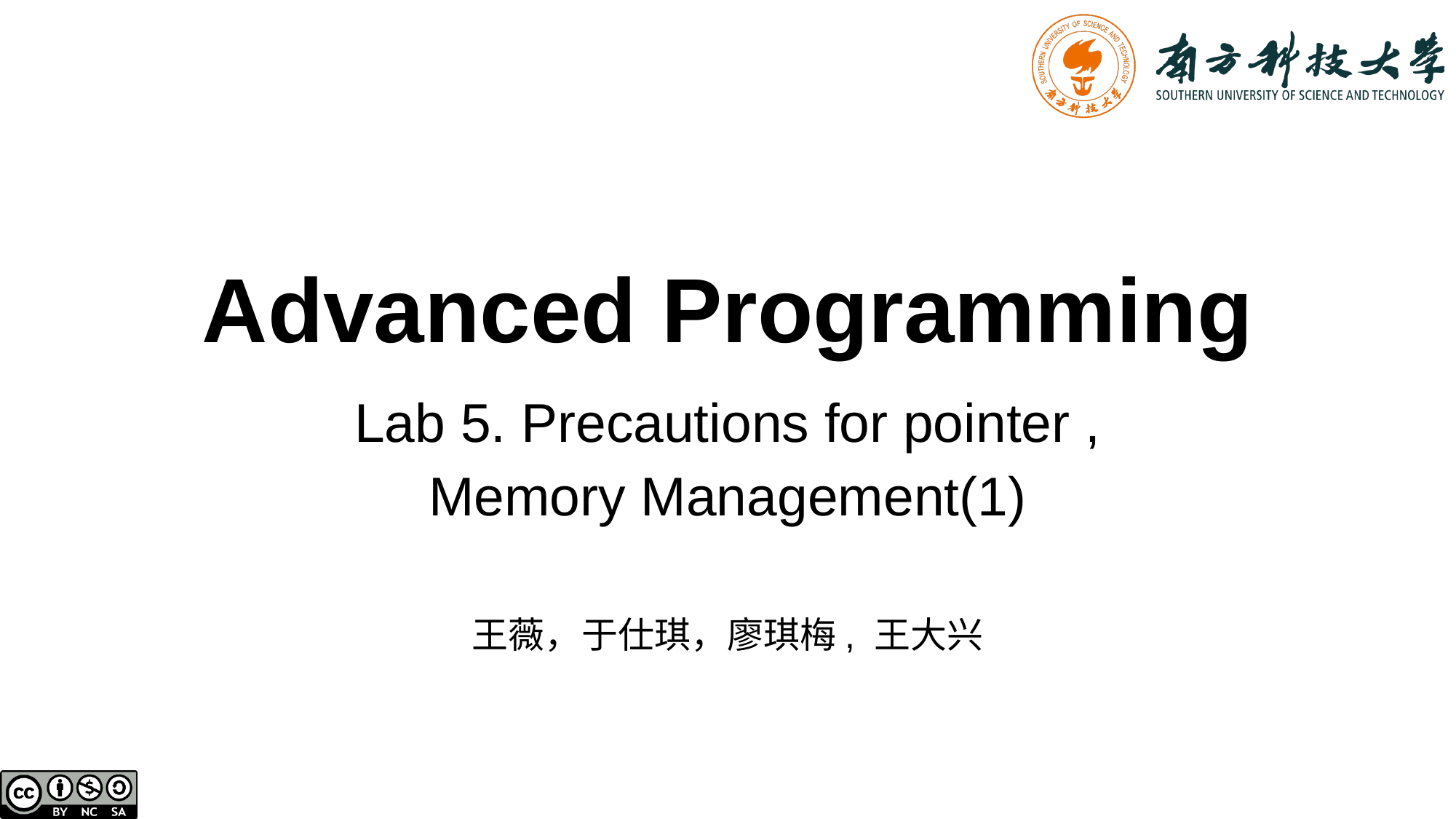

# Advanced Programming
Lab 5. Precautions for pointer ,
Memory Management(1)

王薇，于仕琪，廖琪梅, 王大兴